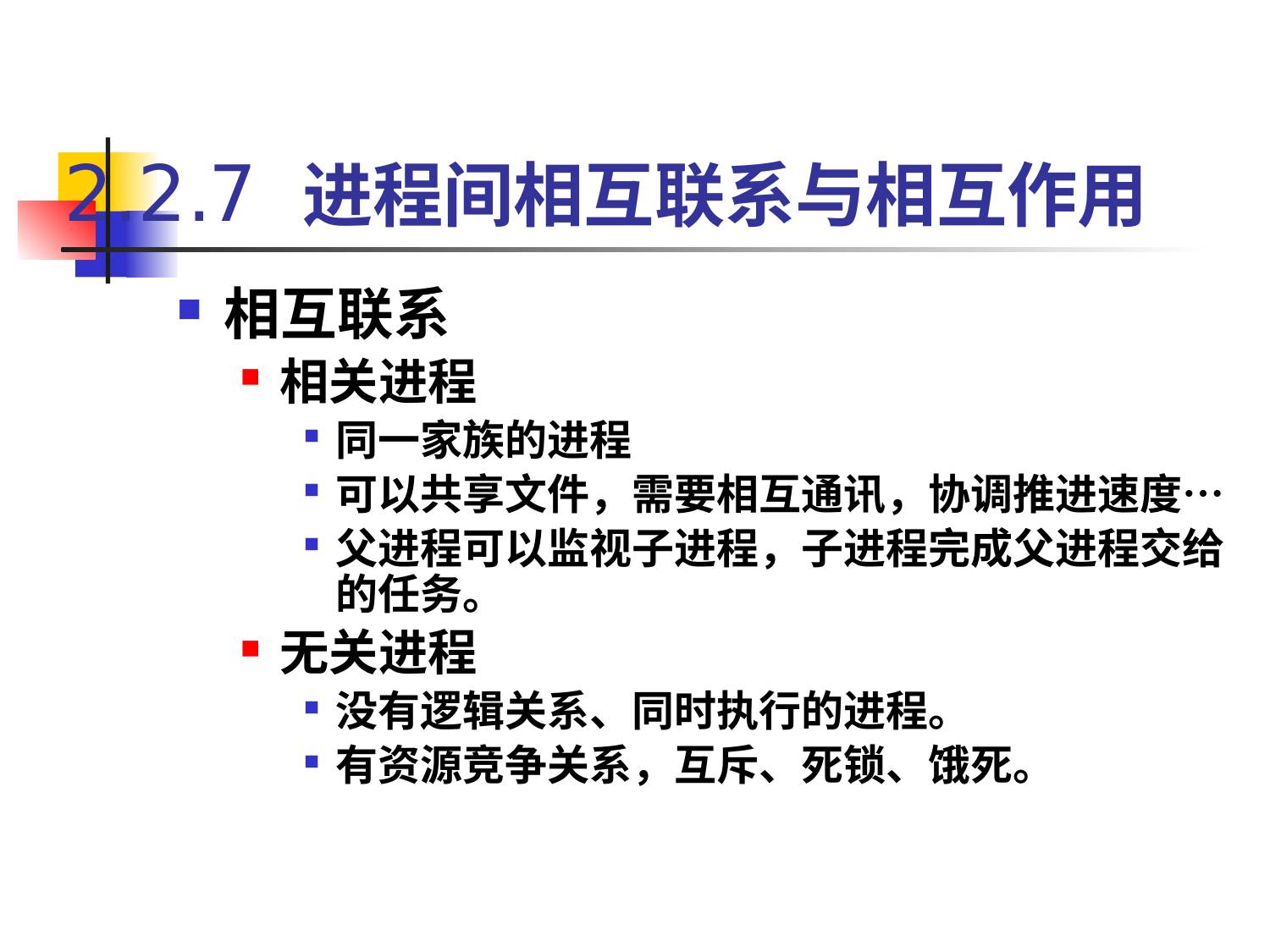

# 2.2.7 进程间相互联系与相互作用
相互联系
相关进程
同一家族的进程
可以共享文件，需要相互通讯，协调推进速度…
父进程可以监视子进程，子进程完成父进程交给的任务。
无关进程
没有逻辑关系、同时执行的进程。
有资源竞争关系，互斥、死锁、饿死。